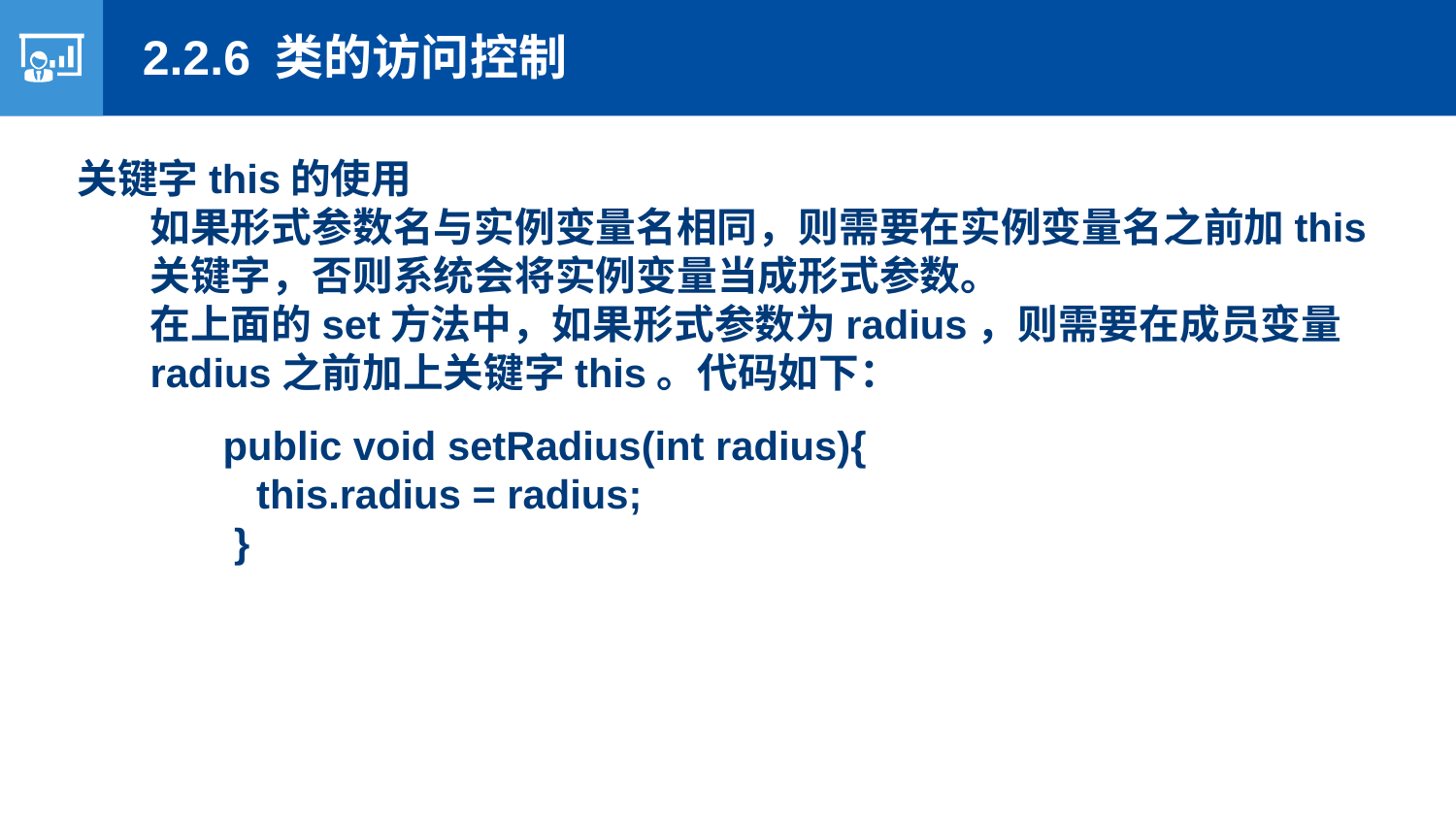

2.2.6 类的访问控制
关键字this的使用
如果形式参数名与实例变量名相同，则需要在实例变量名之前加this关键字，否则系统会将实例变量当成形式参数。
在上面的set方法中，如果形式参数为radius，则需要在成员变量radius之前加上关键字this。代码如下：
public void setRadius(int radius){
   this.radius = radius;
 }